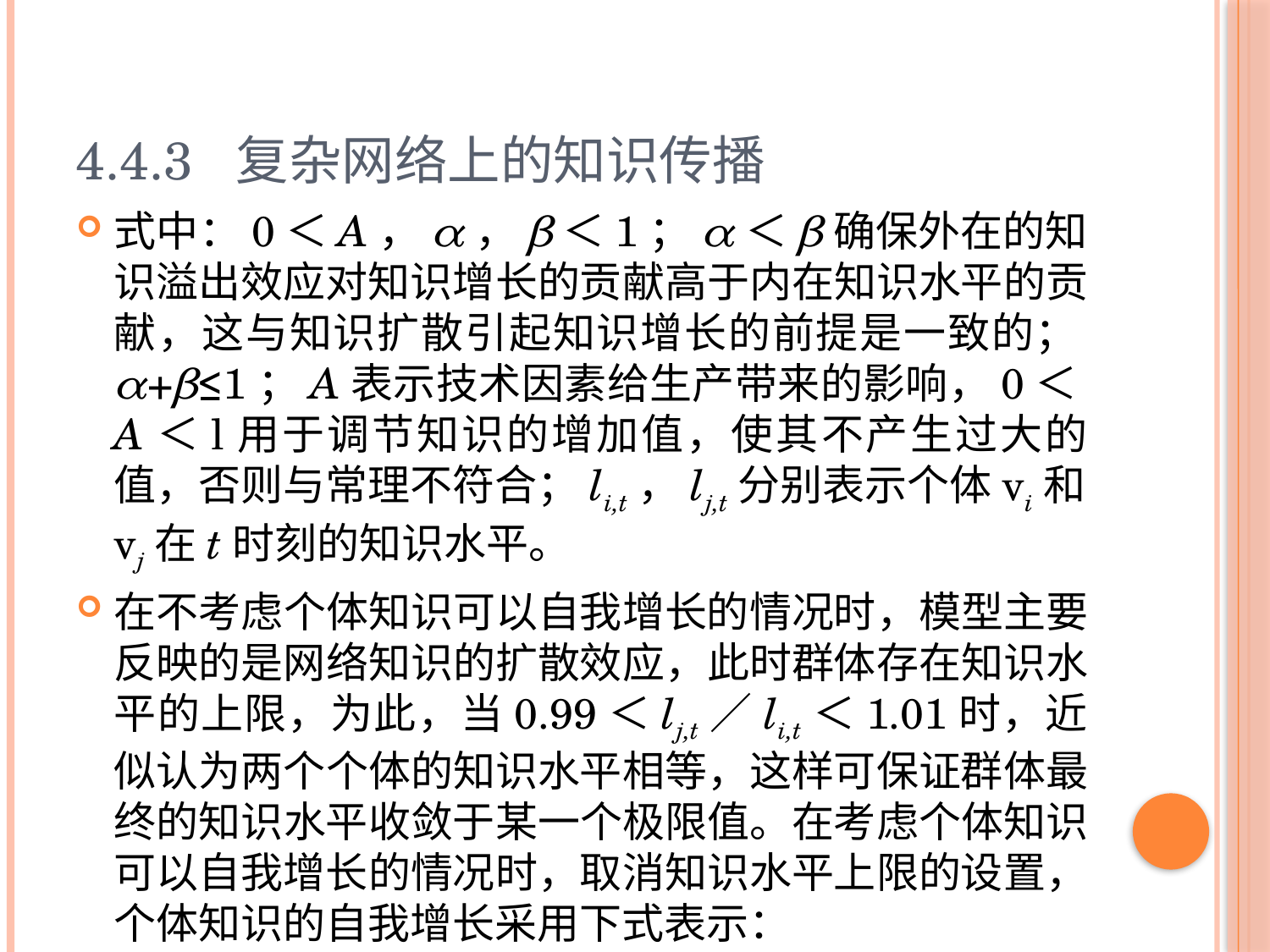

# 4.4.3  复杂网络上的知识传播
式中：0＜A，α，β＜1；α＜β确保外在的知识溢出效应对知识增长的贡献高于内在知识水平的贡献，这与知识扩散引起知识增长的前提是一致的；α+β≤1；A表示技术因素给生产带来的影响，0＜A＜l用于调节知识的增加值，使其不产生过大的值，否则与常理不符合；li,t，lj,t分别表示个体vi和vj在t时刻的知识水平。
在不考虑个体知识可以自我增长的情况时，模型主要反映的是网络知识的扩散效应，此时群体存在知识水平的上限，为此，当0.99＜lj,t／li,t＜1.01时，近似认为两个个体的知识水平相等，这样可保证群体最终的知识水平收敛于某一个极限值。在考虑个体知识可以自我增长的情况时，取消知识水平上限的设置，个体知识的自我增长采用下式表示：